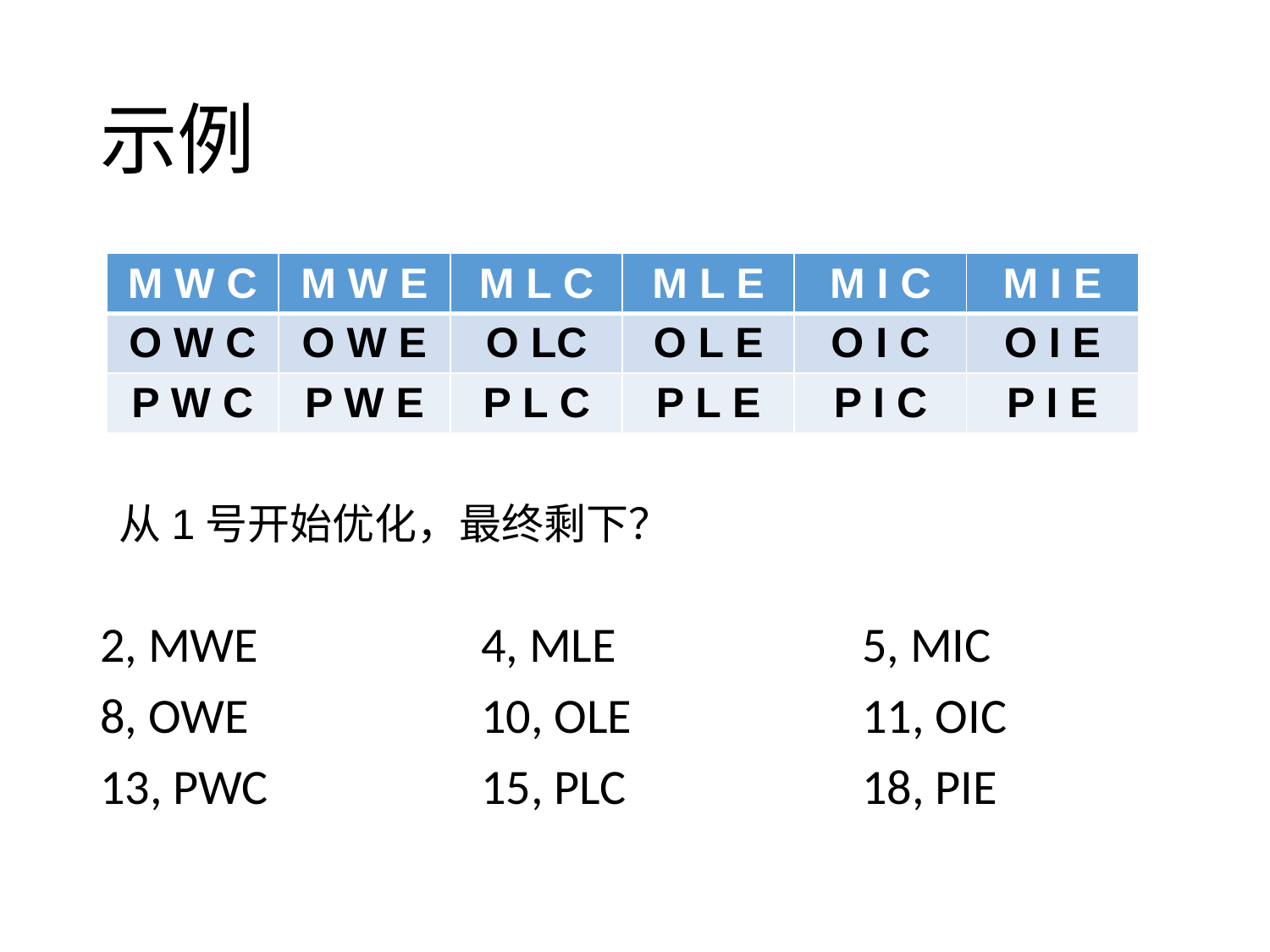

# 示例

2, MWE		4, MLE		5, MIC
8, OWE		10, OLE		11, OIC
13, PWC		15, PLC		18, PIE

| M W C | M W E | M L C | M L E | M I C | M I E |
| --- | --- | --- | --- | --- | --- |
| O W C | O W E | O LC | O L E | O I C | O I E |
| P W C | P W E | P L C | P L E | P I C | P I E |
从1号开始优化，最终剩下？